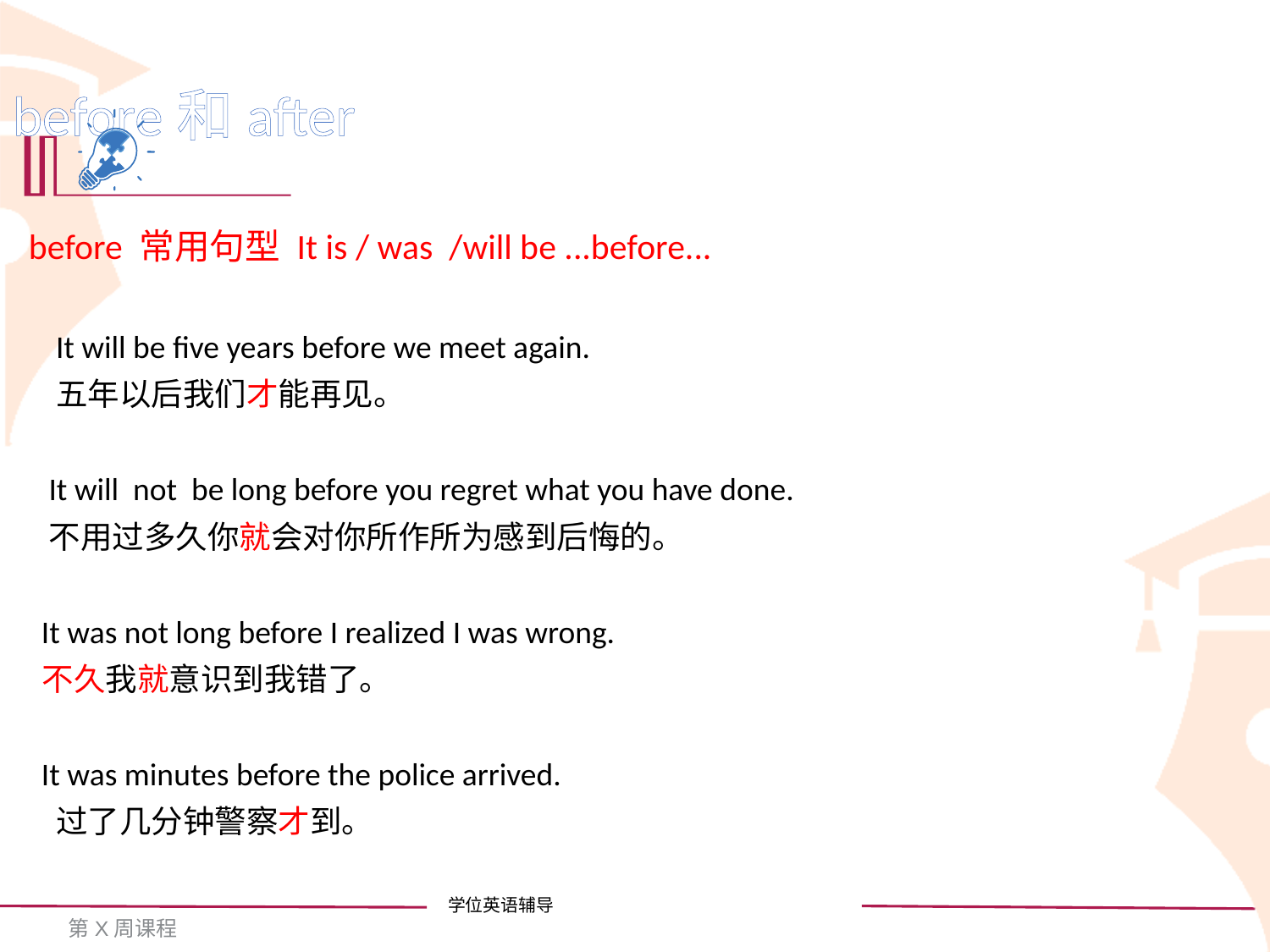

before和after

  before 常用句型 It is / was  /will be ...before...

      It will be five years before we meet again.
     五年以后我们才能再见。

     It will  not  be long before you regret what you have done.
    不用过多久你就会对你所作所为感到后悔的。

    It was not long before I realized I was wrong.
   不久我就意识到我错了。

    It was minutes before the police arrived.
     过了几分钟警察才到。